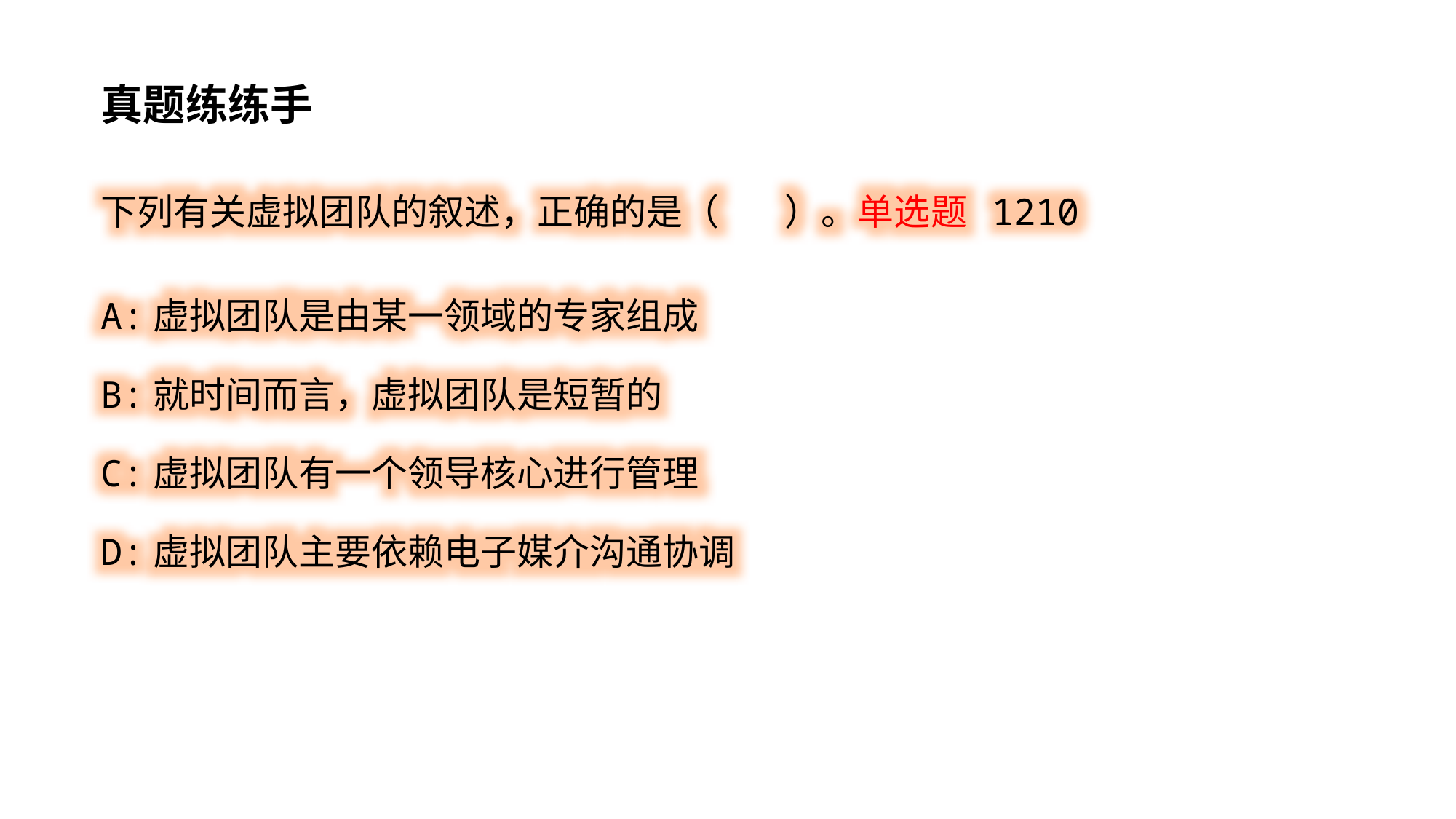

真题练练手
下列有关虚拟团队的叙述，正确的是（        ）。单选题  1210

A:虚拟团队是由某一领域的专家组成

B:就时间而言，虚拟团队是短暂的

C:虚拟团队有一个领导核心进行管理

D:虚拟团队主要依赖电子媒介沟通协调